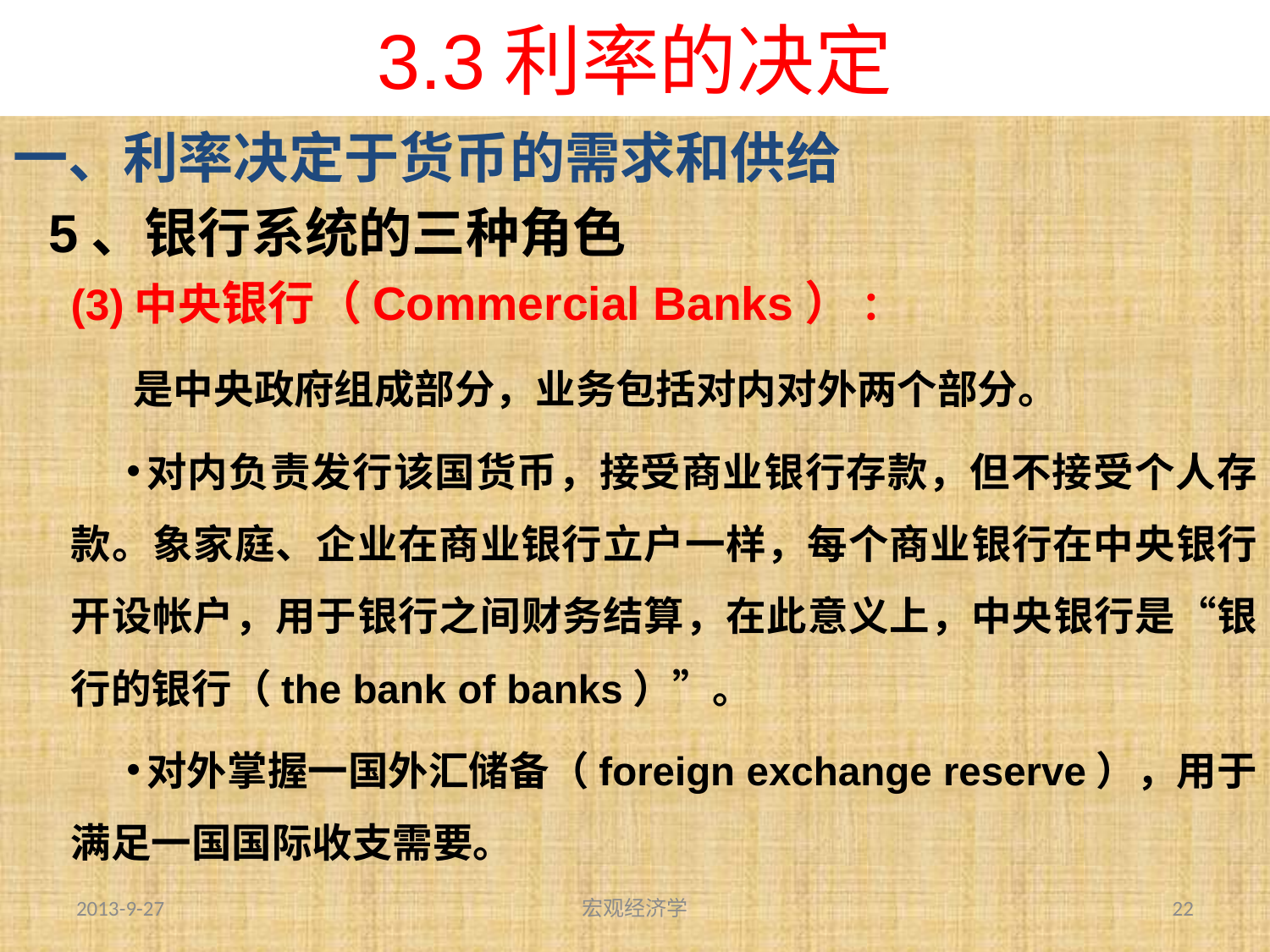

# 3.3利率的决定
一、利率决定于货币的需求和供给
5、银行系统的三种角色
(3)中央银行（Commercial Banks） ：
是中央政府组成部分，业务包括对内对外两个部分。
对内负责发行该国货币，接受商业银行存款，但不接受个人存款。象家庭、企业在商业银行立户一样，每个商业银行在中央银行开设帐户，用于银行之间财务结算，在此意义上，中央银行是“银行的银行（the bank of banks）”。
对外掌握一国外汇储备（foreign exchange reserve），用于满足一国国际收支需要。
2013-9-27
宏观经济学
22